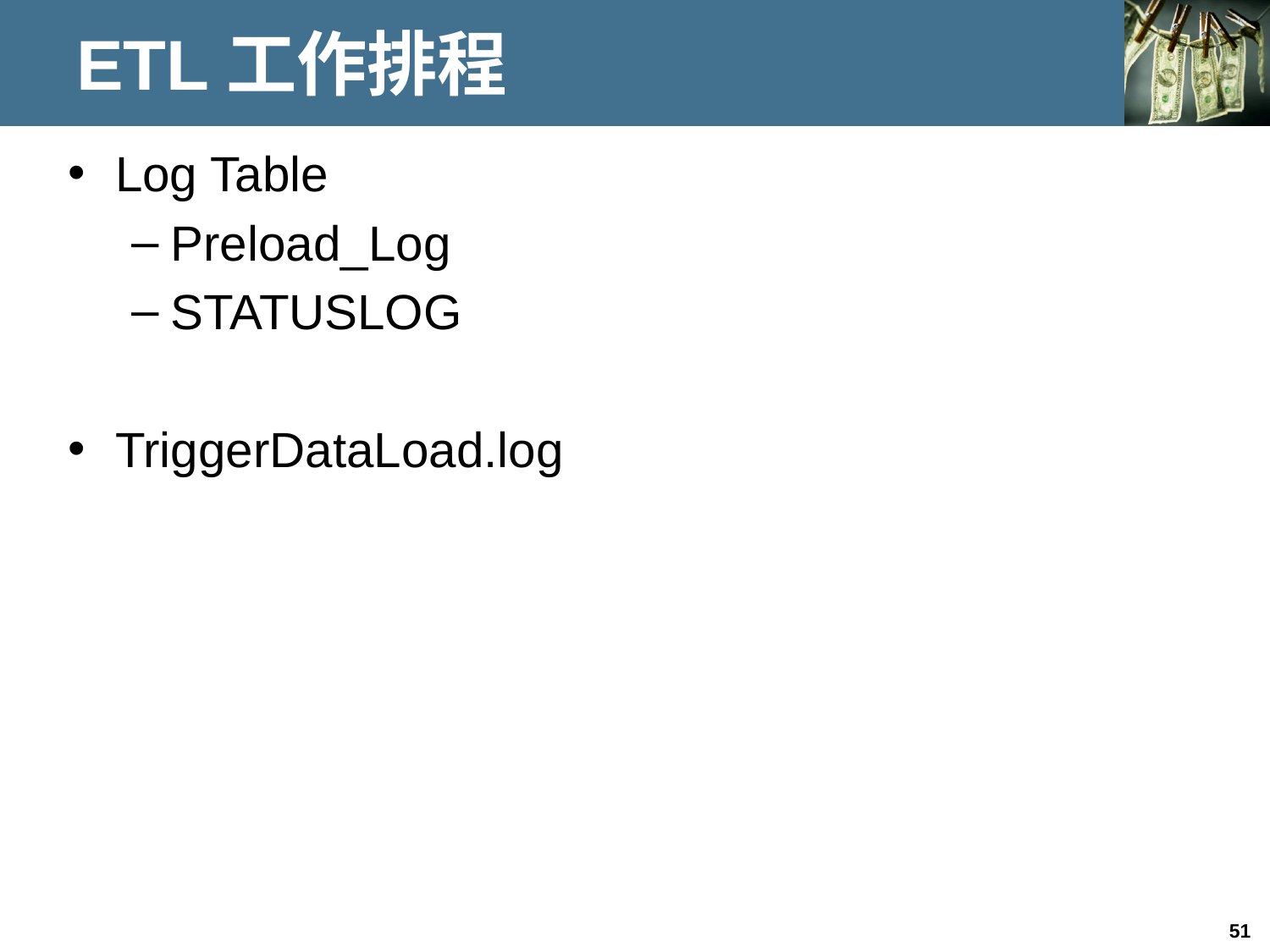

# ETL工作排程
Log Table
Preload_Log
STATUSLOG

TriggerDataLoad.log

51